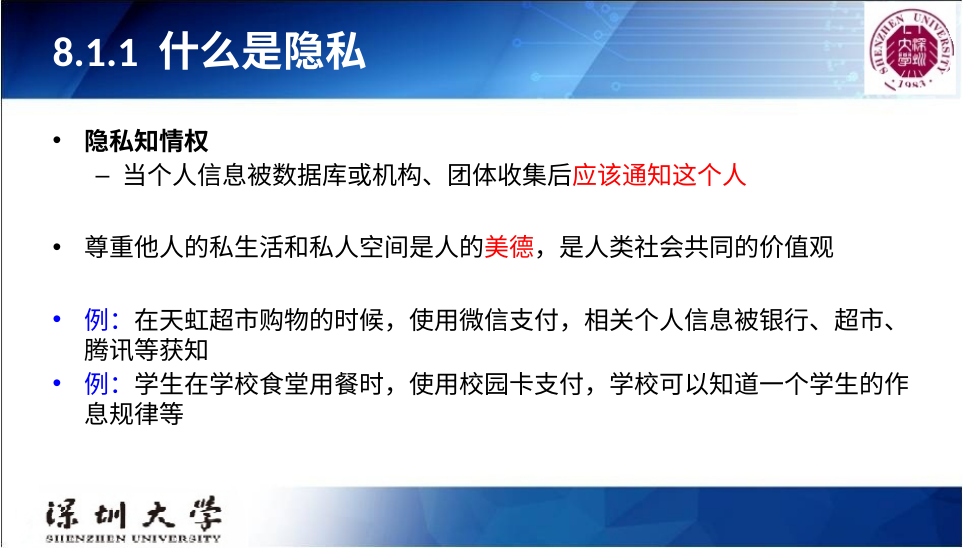

# 8.1.1 什么是隐私
隐私知情权
当个人信息被数据库或机构、团体收集后应该通知这个人

尊重他人的私生活和私人空间是人的美德，是人类社会共同的价值观

例：在天虹超市购物的时候，使用微信支付，相关个人信息被银行、超市、腾讯等获知
例：学生在学校食堂用餐时，使用校园卡支付，学校可以知道一个学生的作息规律等
292